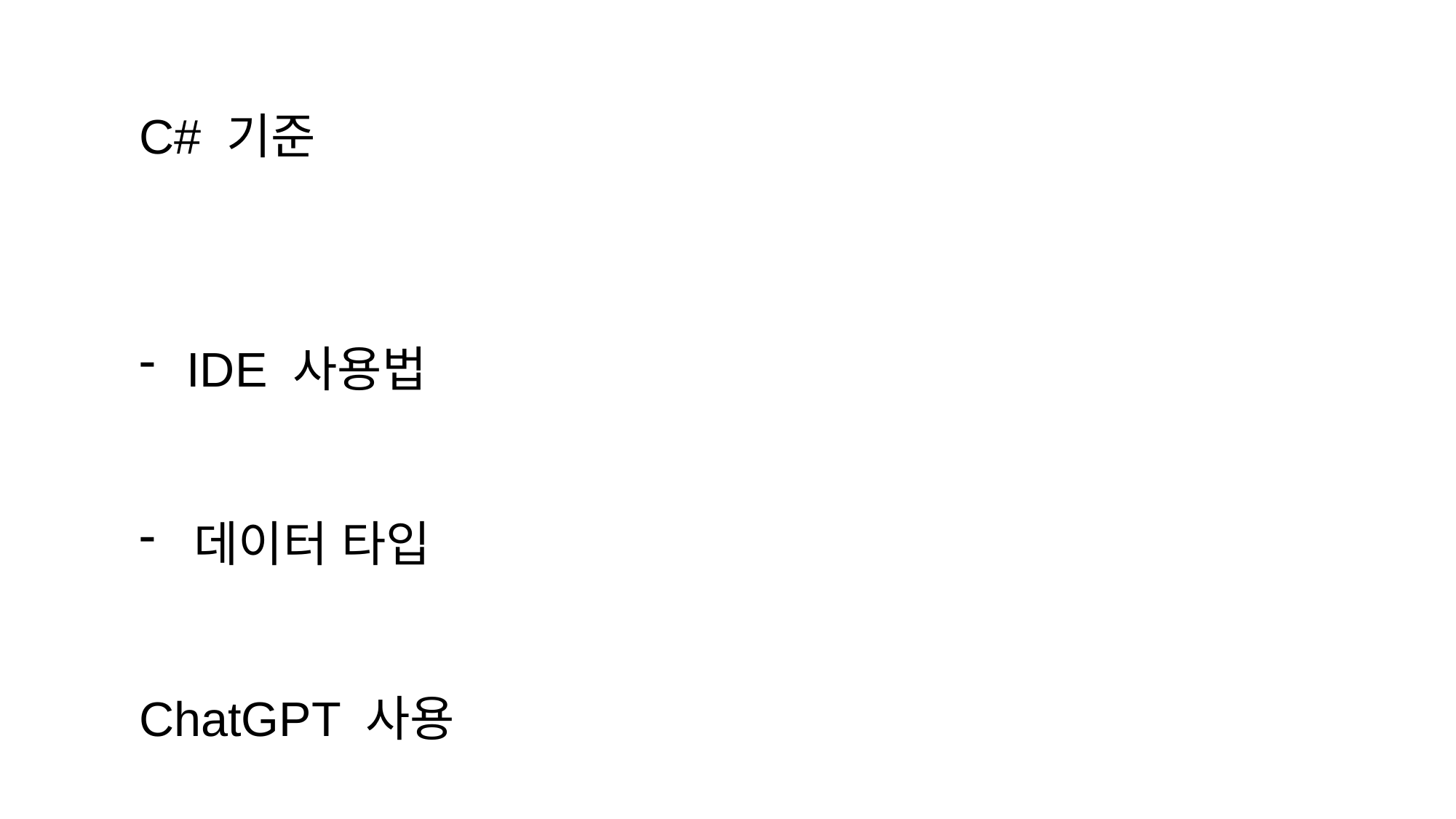

C# 기준

 IDE 사용법

데이터 타입

ChatGPT 사용